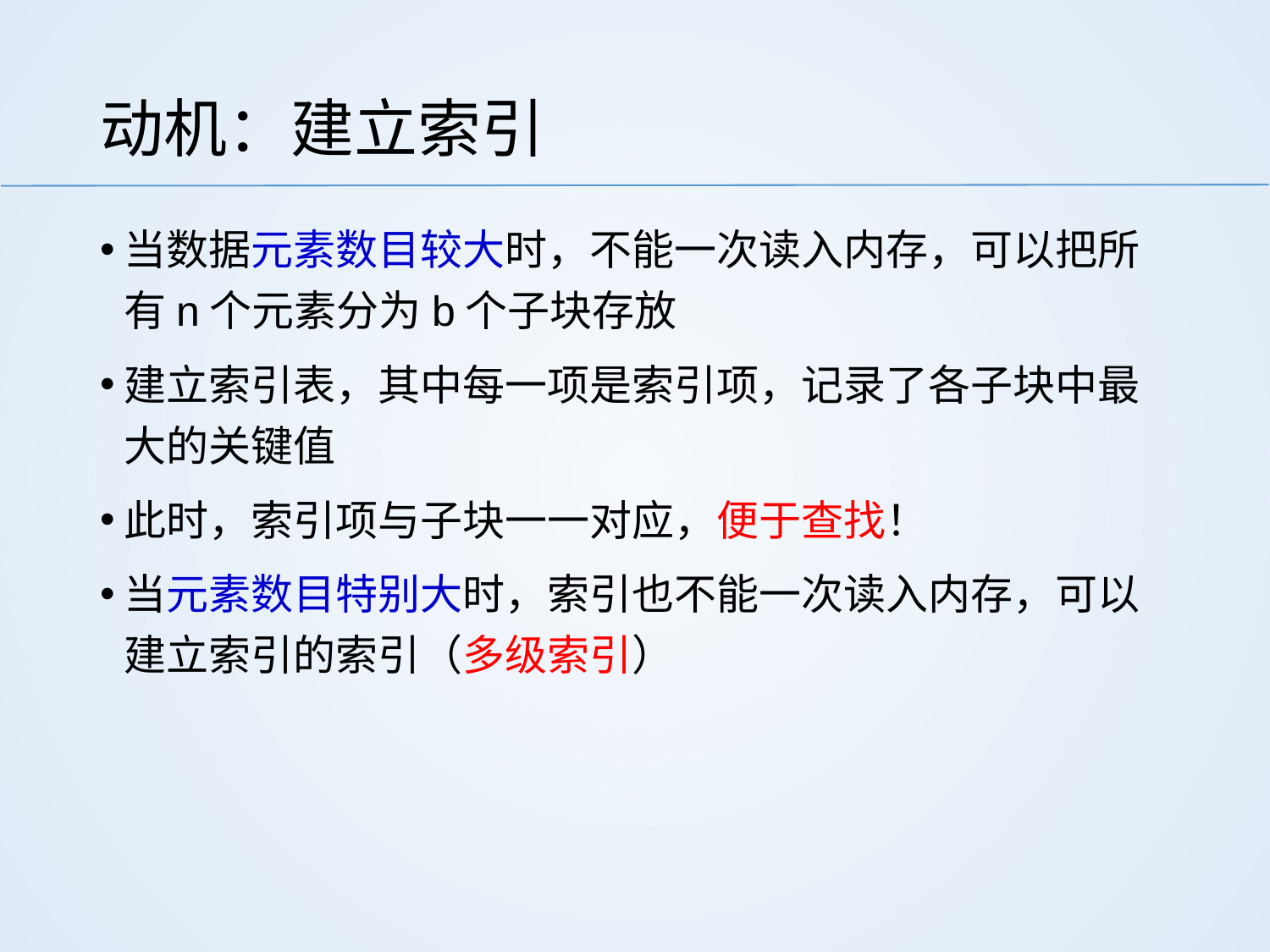

# 动机：建立索引
当数据元素数目较大时，不能一次读入内存，可以把所有n个元素分为b个子块存放
建立索引表，其中每一项是索引项，记录了各子块中最大的关键值
此时，索引项与子块一一对应，便于查找！
当元素数目特别大时，索引也不能一次读入内存，可以建立索引的索引（多级索引）
86